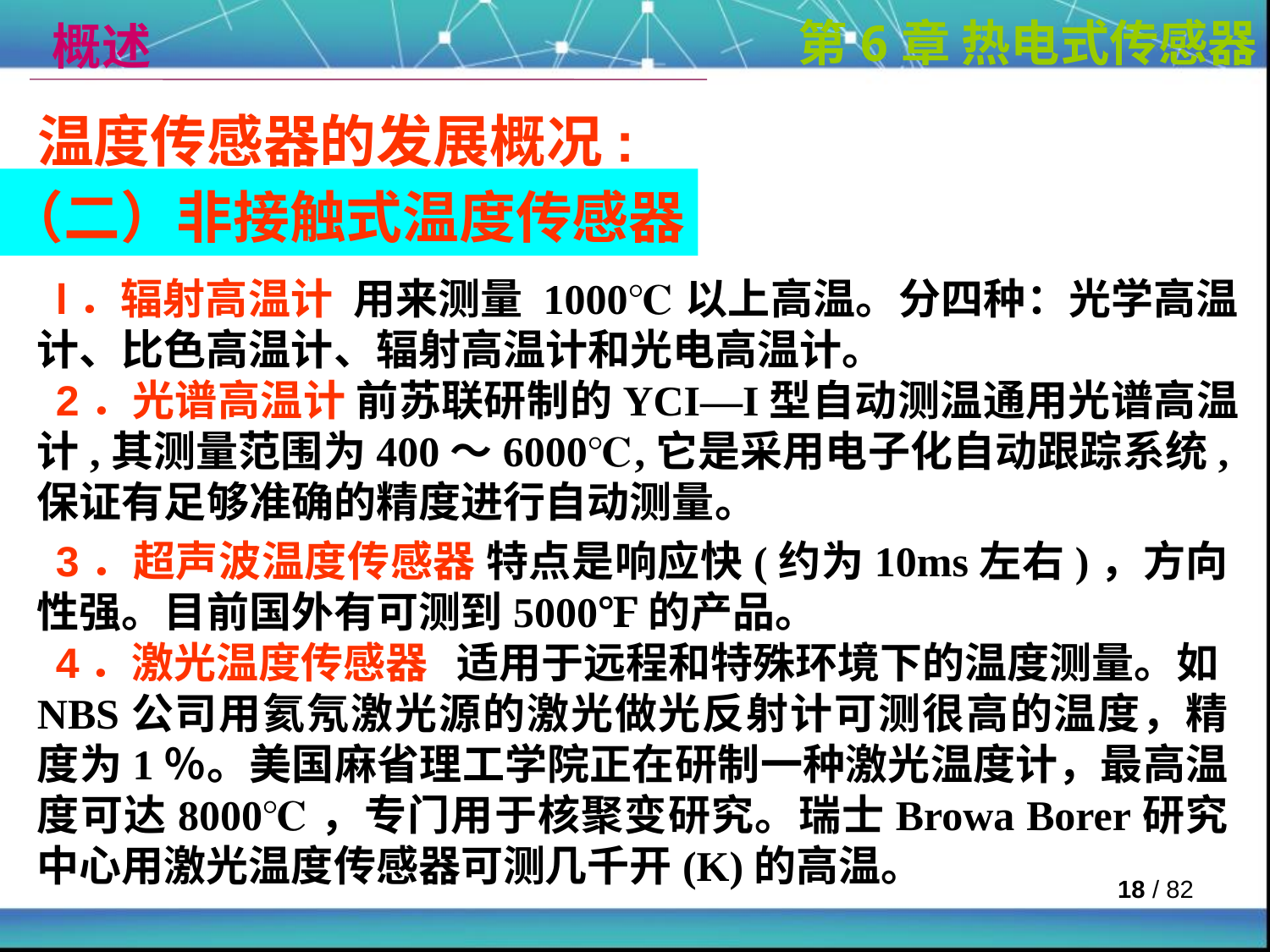

概述
第6章 热电式传感器

温度传感器的发展概况:
（二）非接触式温度传感器
l．辐射高温计  用来测量 1000℃以上高温。分四种：光学高温计、比色高温计、辐射高温计和光电高温计。
2．光谱高温计 前苏联研制的YCI—I型自动测温通用光谱高温计,其测量范围为400～6000℃,它是采用电子化自动跟踪系统,保证有足够准确的精度进行自动测量。
3．超声波温度传感器 特点是响应快(约为10ms左右)，方向性强。目前国外有可测到5000℉的产品。
4．激光温度传感器   适用于远程和特殊环境下的温度测量。如NBS公司用氦氖激光源的激光做光反射计可测很高的温度，精度为1％。美国麻省理工学院正在研制一种激光温度计，最高温度可达8000℃，专门用于核聚变研究。瑞士Browa Borer研究中心用激光温度传感器可测几千开(K)的高温。
18 / 82